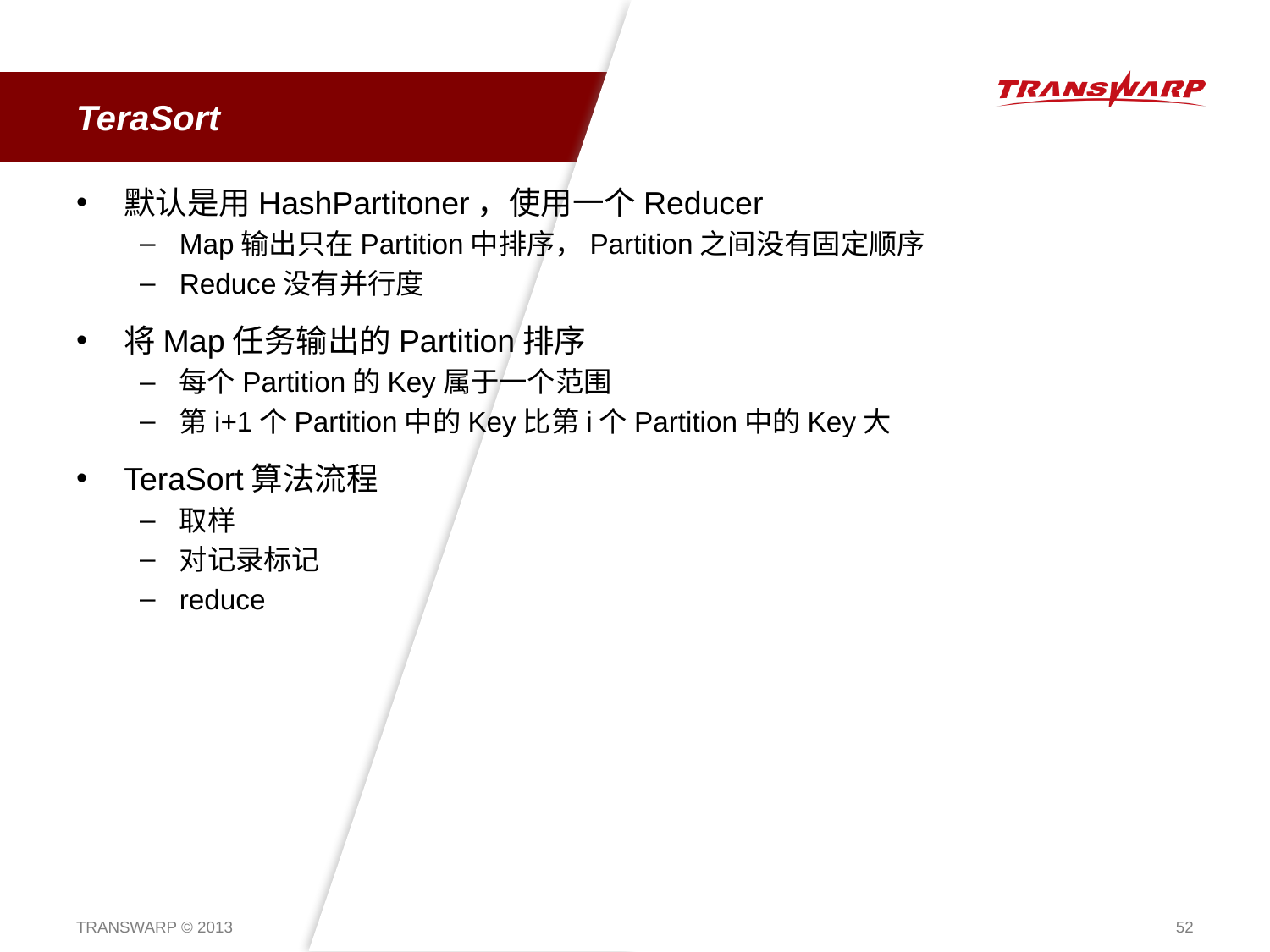

# TeraSort
默认是用HashPartitoner，使用一个Reducer
Map输出只在Partition中排序，Partition之间没有固定顺序
Reduce没有并行度
将Map任务输出的Partition排序
每个Partition的Key属于一个范围
第i+1个Partition中的Key比第i个Partition中的Key大
TeraSort算法流程
取样
对记录标记
reduce
TRANSWARP © 2013
52